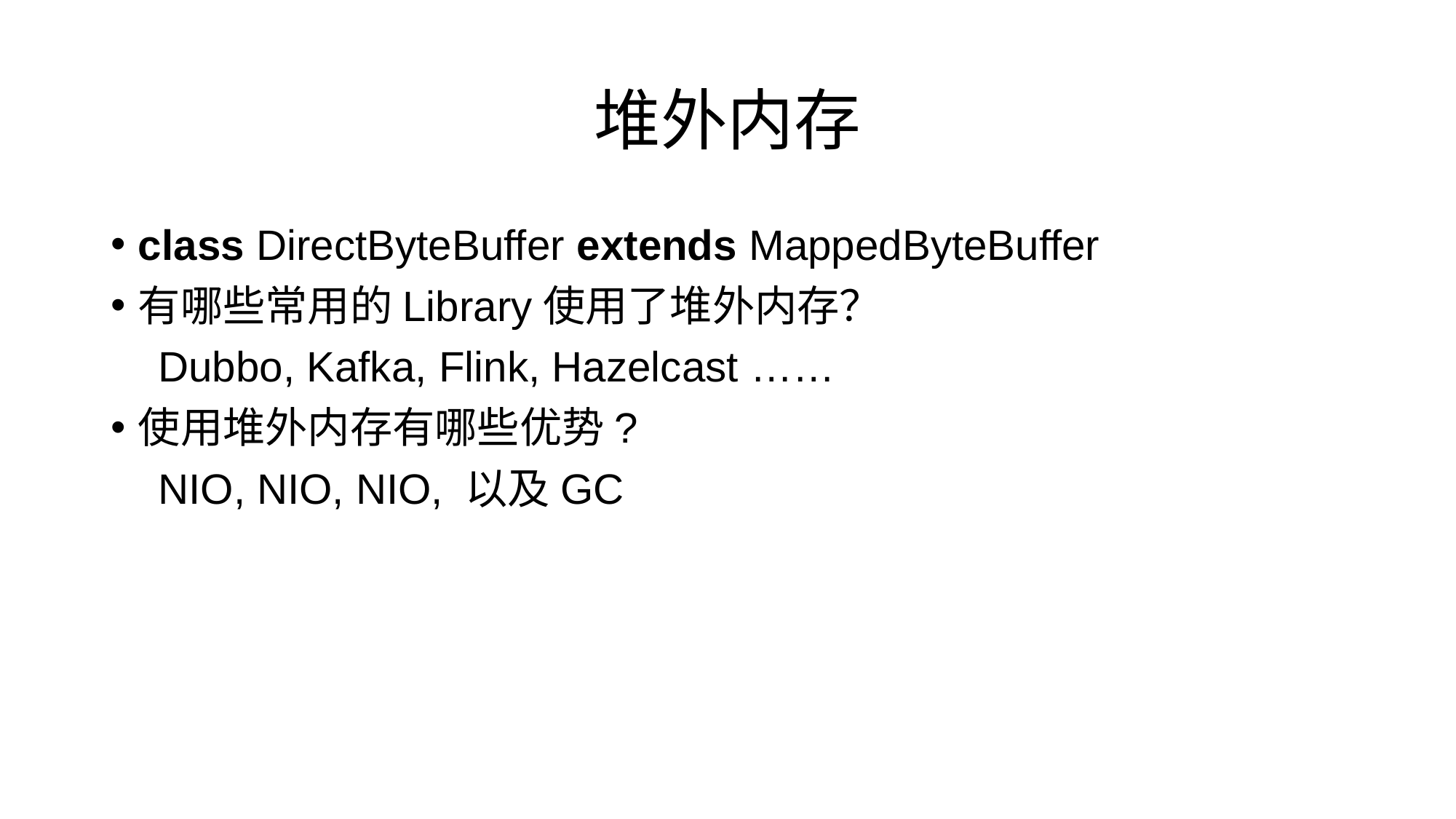

# 堆外内存
class DirectByteBuffer extends MappedByteBuffer
有哪些常用的Library使用了堆外内存？
    Dubbo, Kafka, Flink, Hazelcast ……
使用堆外内存有哪些优势?
    NIO, NIO, NIO, 以及GC